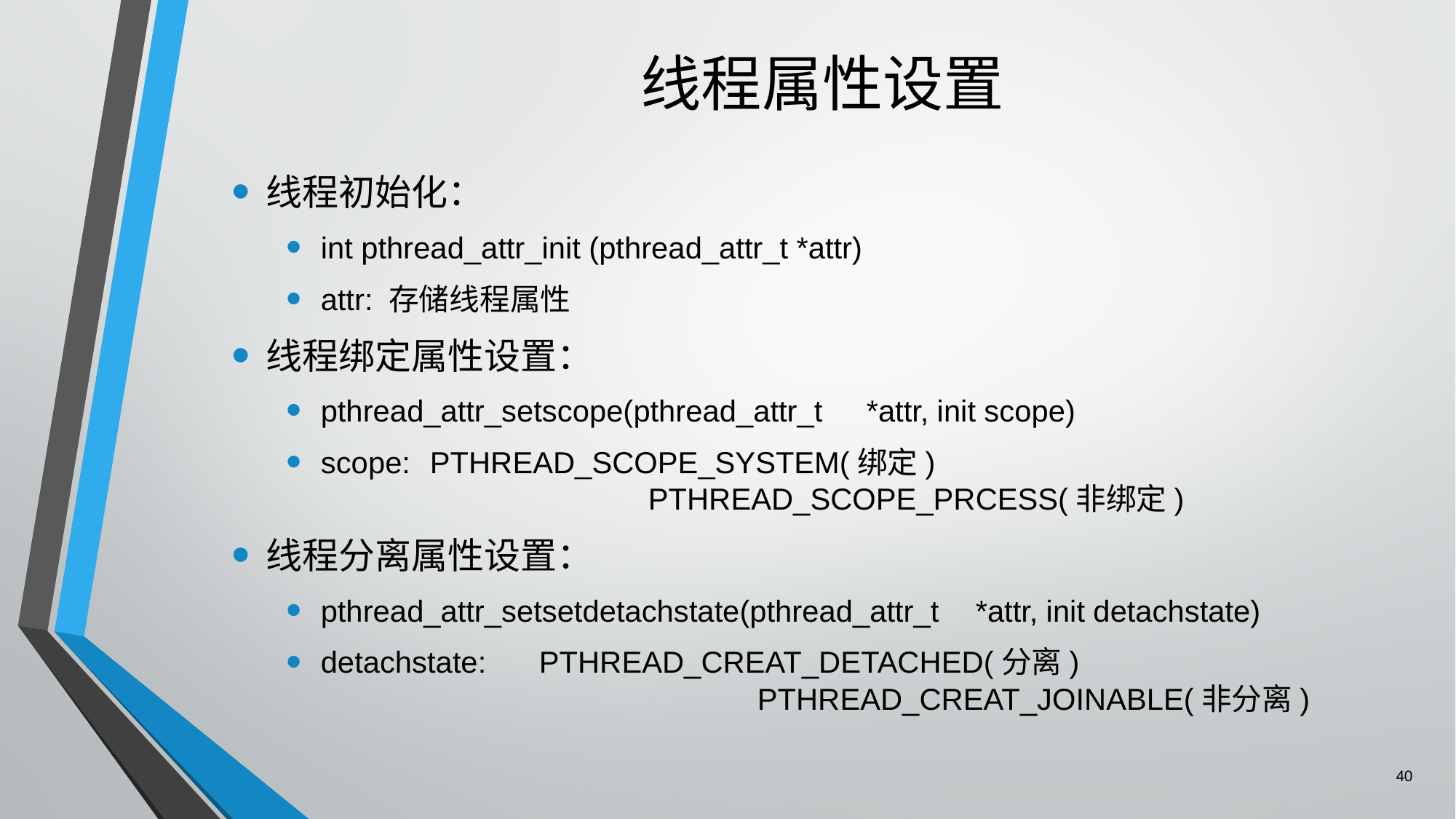

# 线程属性设置
线程初始化：
int pthread_attr_init (pthread_attr_t *attr)
attr: 存储线程属性
线程绑定属性设置：
pthread_attr_setscope(pthread_attr_t 	*attr, init scope)
scope: 	PTHREAD_SCOPE_SYSTEM(绑定)
			PTHREAD_SCOPE_PRCESS(非绑定)
线程分离属性设置：
pthread_attr_setsetdetachstate(pthread_attr_t	*attr, init detachstate)
detachstate: 	PTHREAD_CREAT_DETACHED(分离)
				PTHREAD_CREAT_JOINABLE(非分离)

40